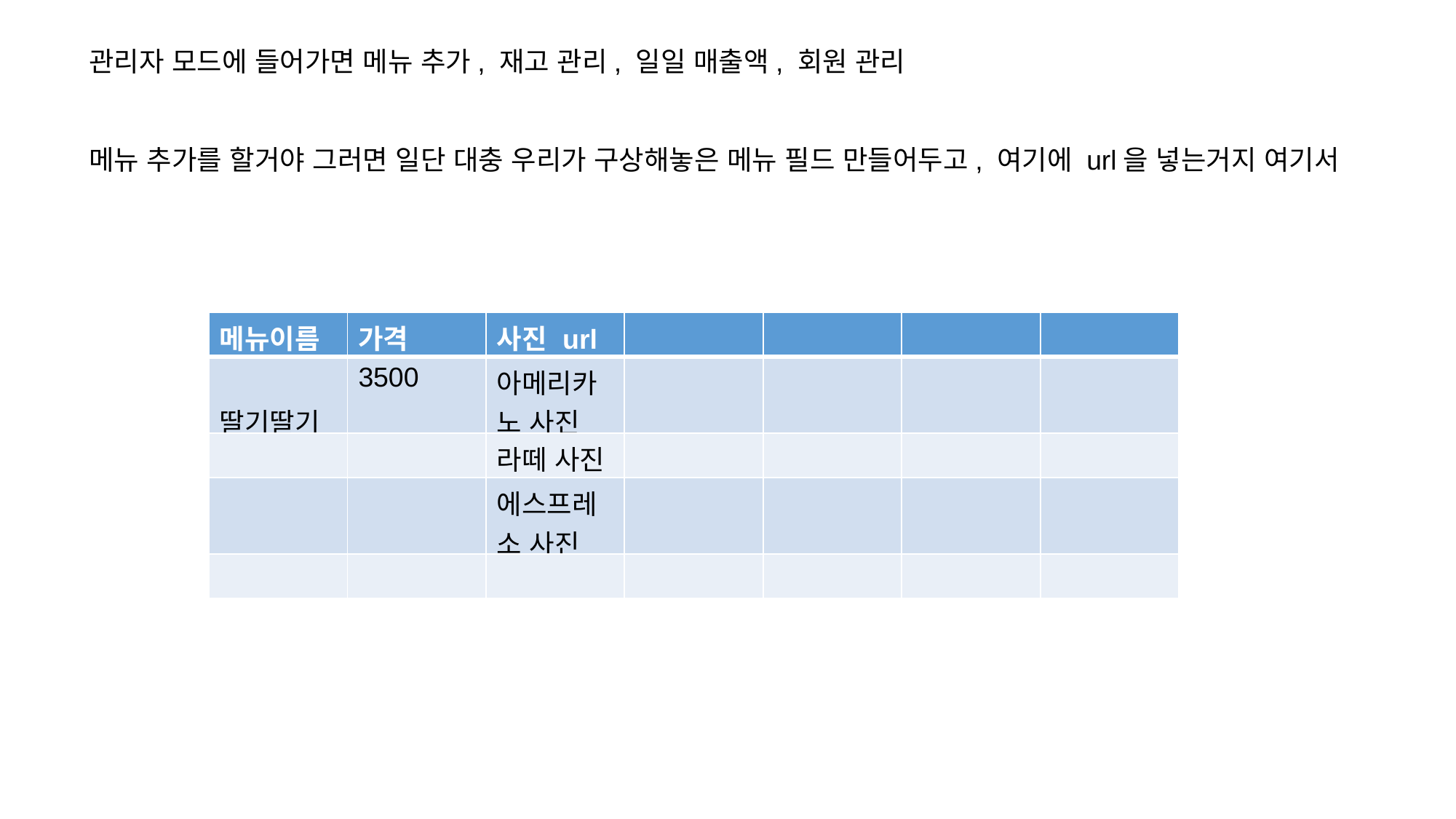

관리자 모드에 들어가면 메뉴 추가, 재고 관리, 일일 매출액, 회원 관리

메뉴 추가를 할거야 그러면 일단 대충 우리가 구상해놓은 메뉴 필드 만들어두고, 여기에 url을 넣는거지 여기서
| 메뉴이름 | 가격 | 사진 url |  |  |  |  |
| --- | --- | --- | --- | --- | --- | --- |
| 딸기딸기 | 3500 | 아메리카노 사진 |  |  |  |  |
|  |  | 라떼 사진 |  |  |  |  |
|  |  | 에스프레소 사진 |  |  |  |  |
|  |  |  |  |  |  |  |